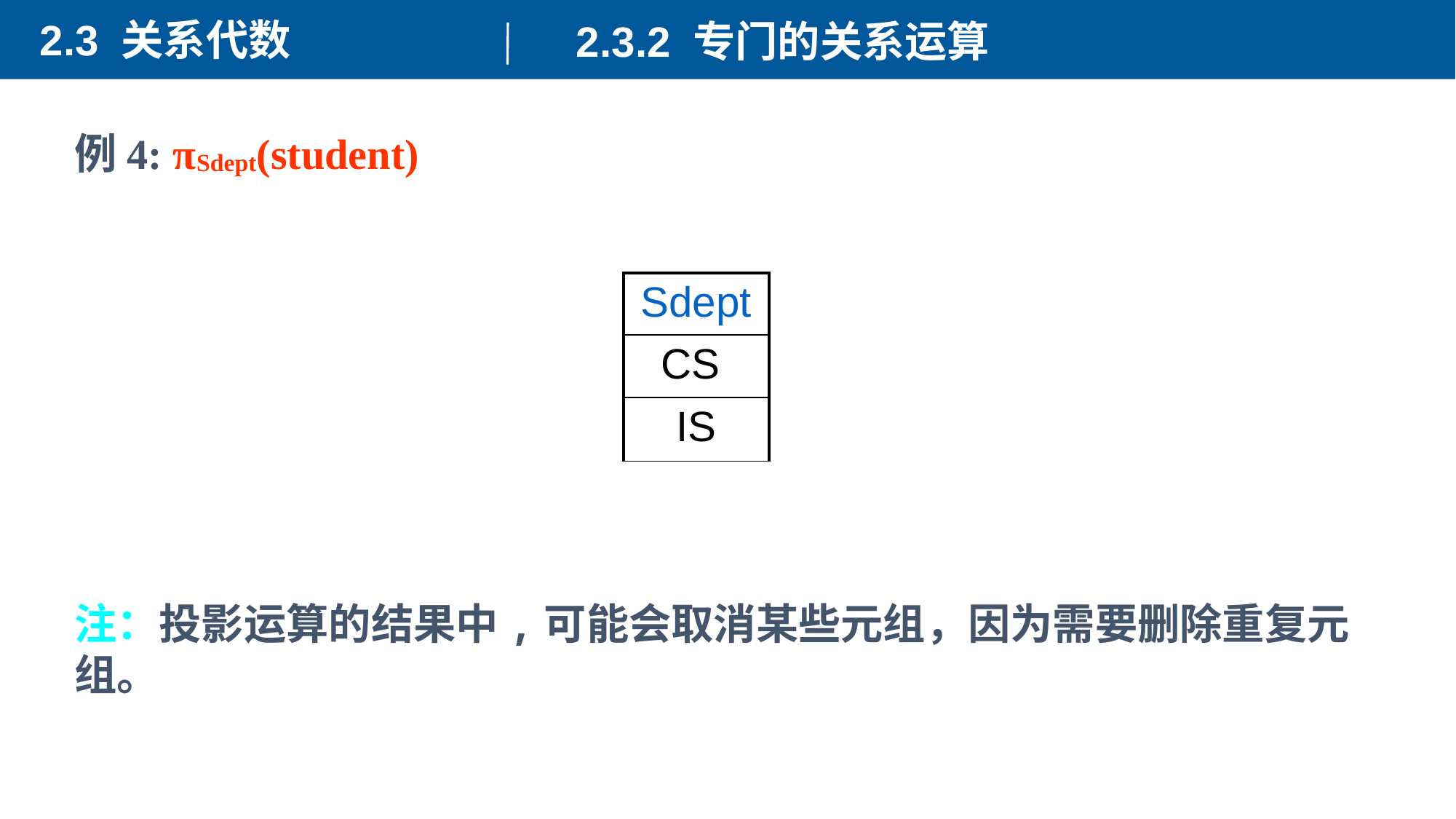

2.3 关系代数
2.3.2 专门的关系运算
例4: πSdept(student)
| Sdept |
| --- |
| CS |
| IS |
注：投影运算的结果中,可能会取消某些元组，因为需要删除重复元组。